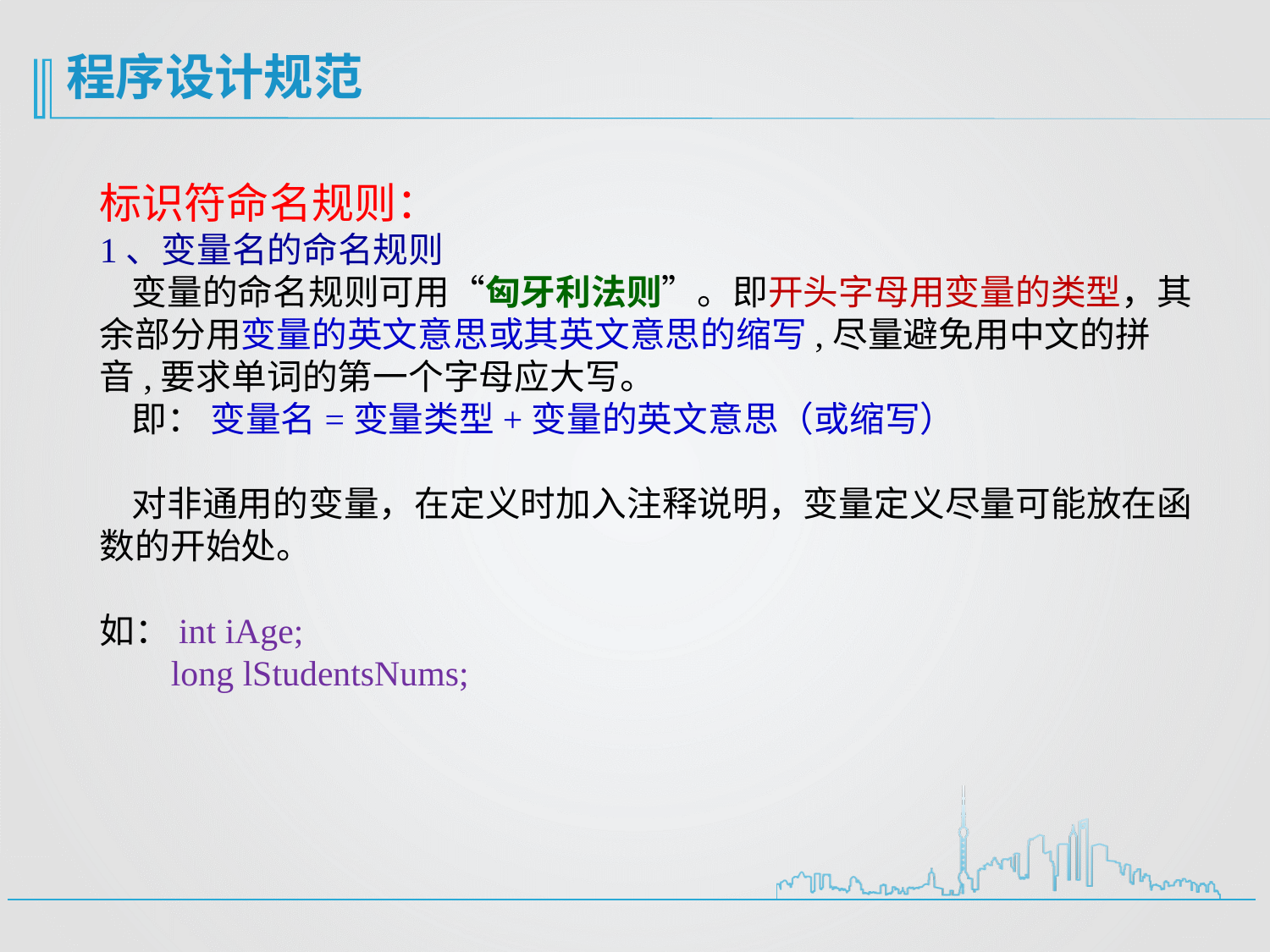

程序设计规范
标识符命名规则：
1、变量名的命名规则
   变量的命名规则可用“匈牙利法则”。即开头字母用变量的类型，其余部分用变量的英文意思或其英文意思的缩写,尽量避免用中文的拼音,要求单词的第一个字母应大写。
   即： 变量名=变量类型+变量的英文意思（或缩写）

   对非通用的变量，在定义时加入注释说明，变量定义尽量可能放在函数的开始处。

如：int iAge;
        long lStudentsNums;